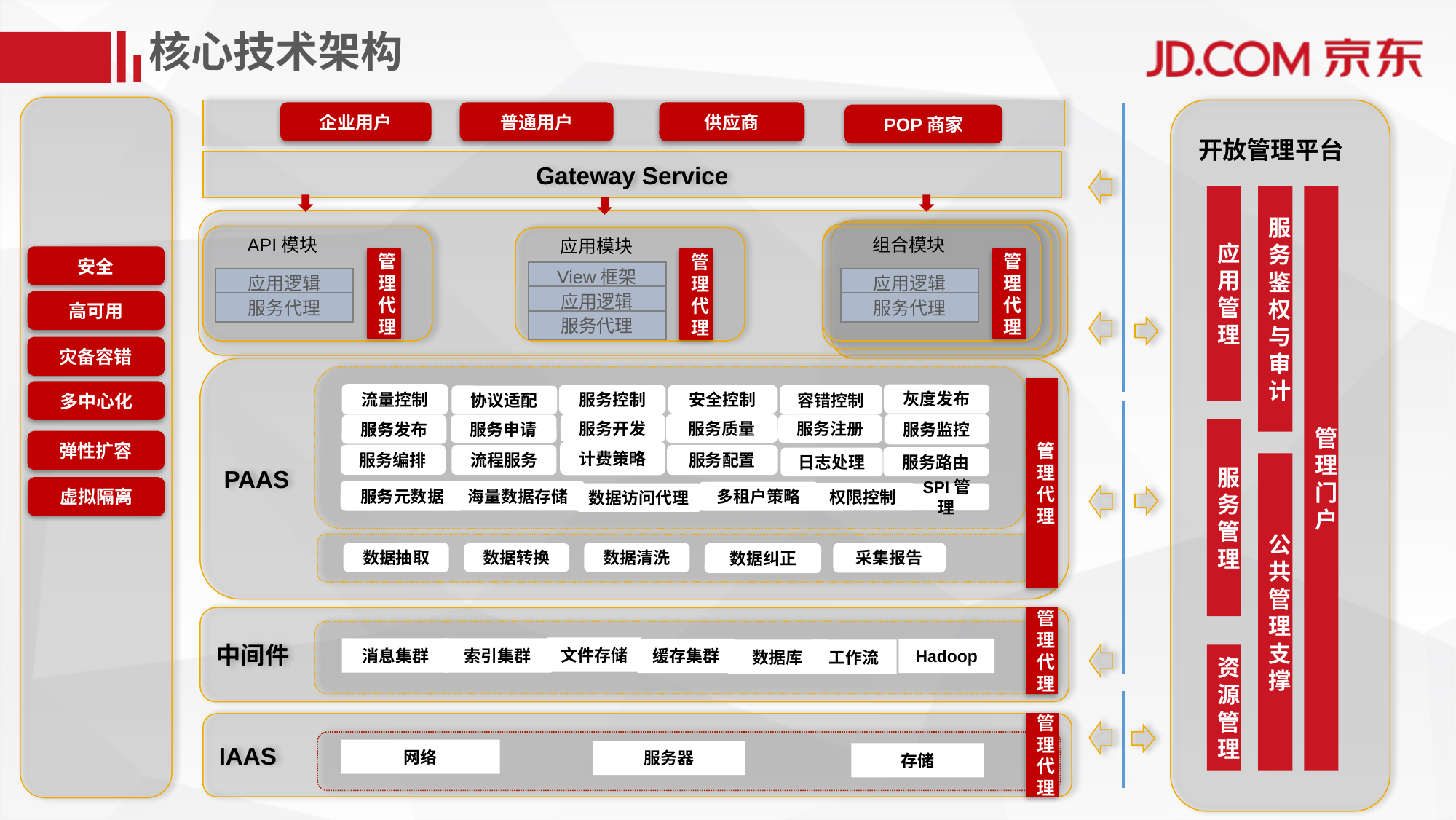

核心技术架构

企业用户
普通用户
供应商
POP商家
开放管理平台
Gateway Service

管理门户
服务鉴权与审计
应用管理

API模块

组合模块

应用模块

安全
管理代理
管理代理
管理代理
View框架
应用逻辑
应用逻辑
应用逻辑
高可用
服务代理
服务代理
服务代理

灾备容错
PAAS

管
理
代
理
多中心化
流量控制
灰度发布
容错控制
服务控制
安全控制
协议适配
服务质量
服务监控
服务开发
服务发布
服务申请
服务注册
服务管理
弹性扩容
计费策略
服务编排
流程服务
服务配置
服务路由
日志处理
公共管理支撑
虚拟隔离
海量数据存储
服务元数据
多租户策略
权限控制
SPI管理
数据访问代理

数据抽取
数据清洗
采集报告
数据纠正
数据转换
中间件
管
理
代
理

文件存储
消息集群
索引集群
缓存集群
Hadoop
工作流
数据库

资源管理
管
理
代
理
IAAS

网络
服务器
存储